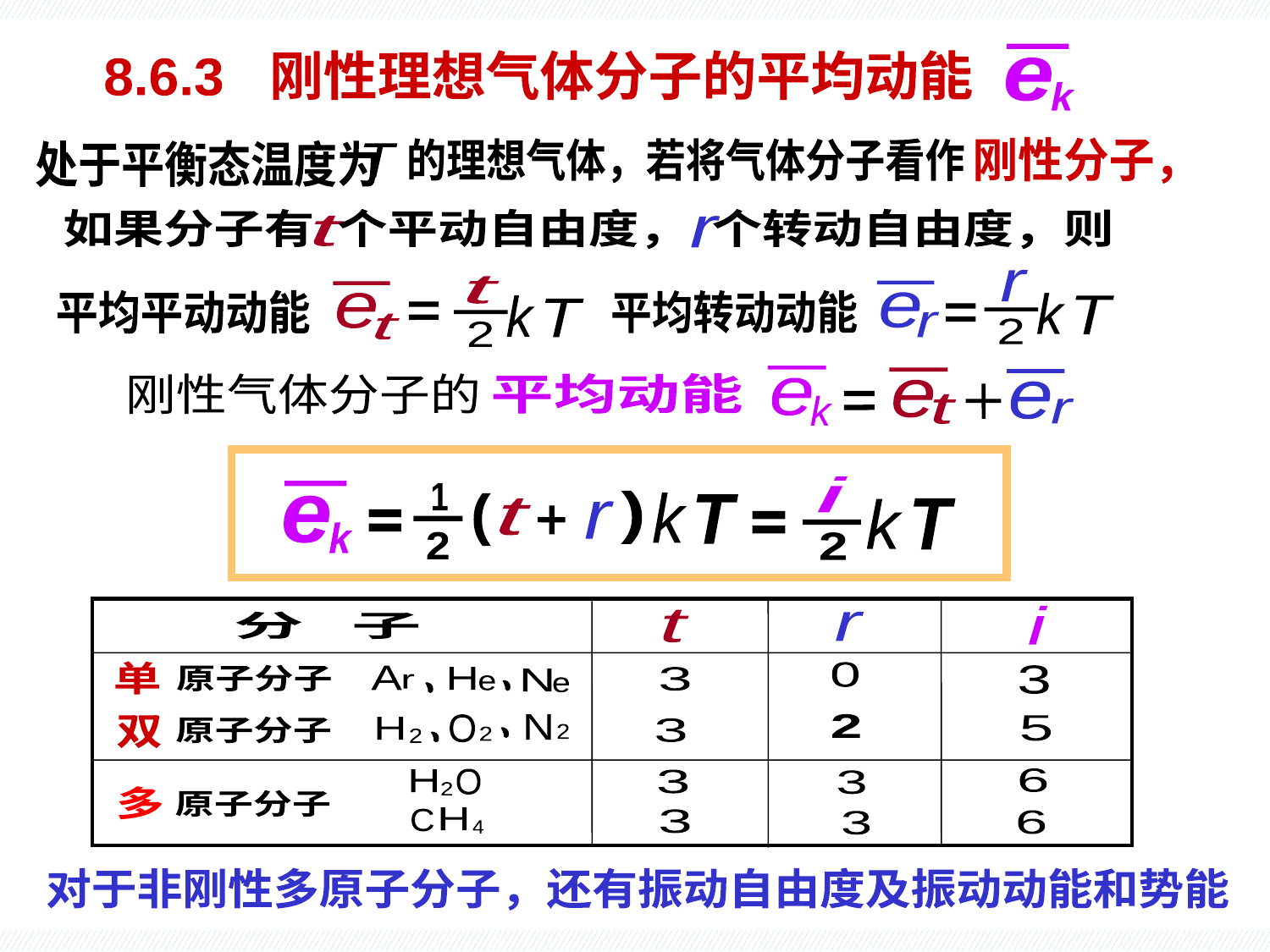

平均动能

ε
k
8.6.3   刚性理想气体分子的平均动能
刚性分子，
的理想气体，若将气体分子看作
处于平衡态温度为
T
如果分子有  个平动自由度，  个转动自由度，则
t
r
r
t

ε

ε
平均平动动能
平均转动动能
k
k
T

T

r

t
2
2

ε

ε

ε
平均动能
刚性气体分子的

t
k
r

i
1

ε
k
)
k
(
T
T
t
k
r

2
2

i
t
分   子
r

单
0
原子分子
3
A
r
H
3
N
e
e

N
2
2
O
2
双
5
原子分子
H
3

2

6
O
H
2
3
3
多
原子分子
H
C
3
6
3
4
对于非刚性多原子分子，还有振动自由度及振动动能和势能